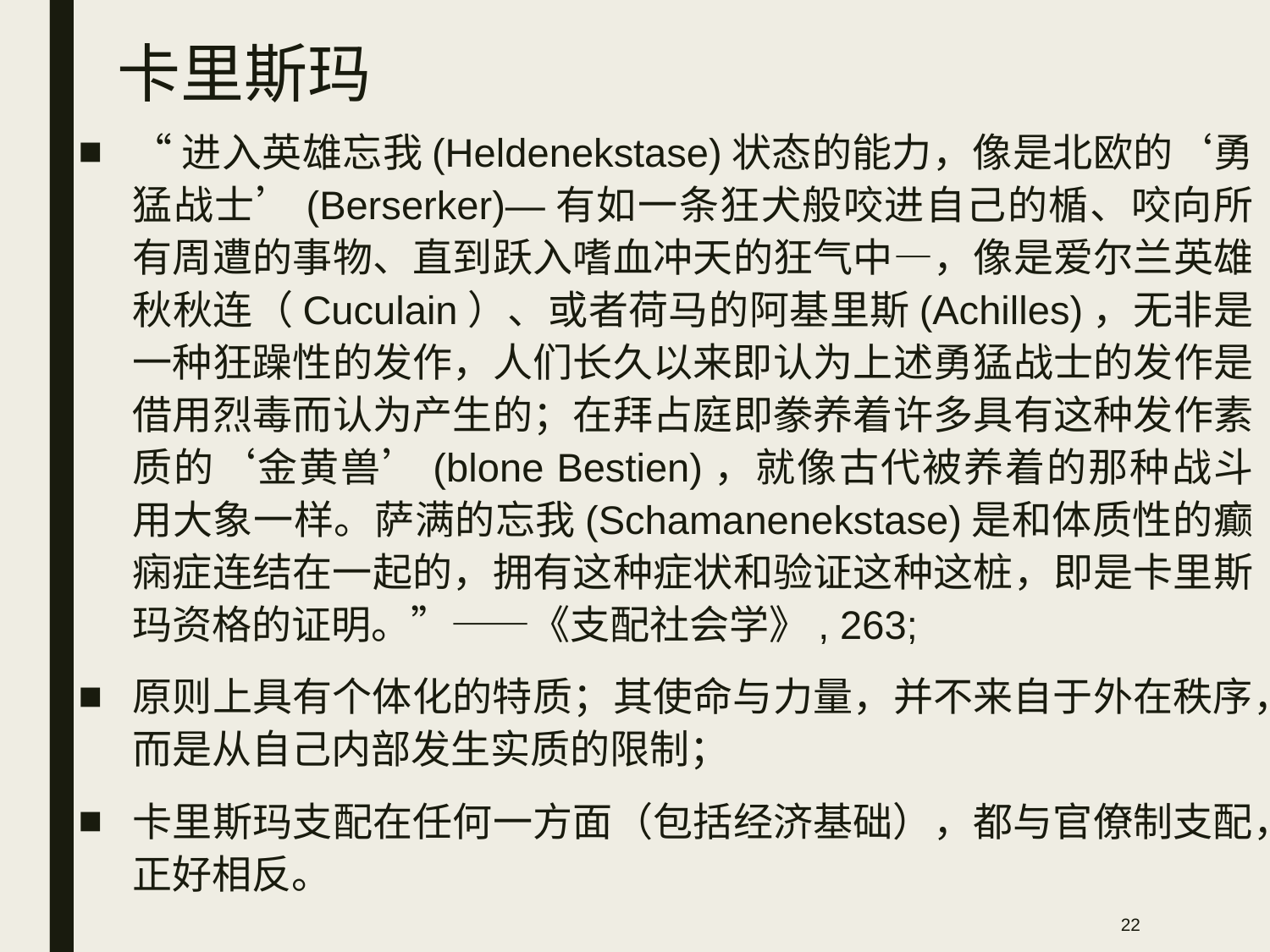

# 卡里斯玛
“进入英雄忘我(Heldenekstase)状态的能力，像是北欧的‘勇猛战士’(Berserker)—有如一条狂犬般咬进自己的楯、咬向所有周遭的事物、直到跃入嗜血冲天的狂气中—，像是爱尔兰英雄秋秋连（Cuculain）、或者荷马的阿基里斯(Achilles)，无非是一种狂躁性的发作，人们长久以来即认为上述勇猛战士的发作是借用烈毒而认为产生的；在拜占庭即豢养着许多具有这种发作素质的‘金黄兽’(blone Bestien)，就像古代被养着的那种战斗用大象一样。萨满的忘我(Schamanenekstase)是和体质性的癫痫症连结在一起的，拥有这种症状和验证这种这桩，即是卡里斯玛资格的证明。”——《支配社会学》, 263;
原则上具有个体化的特质；其使命与力量，并不来自于外在秩序，而是从自己内部发生实质的限制；
卡里斯玛支配在任何一方面（包括经济基础），都与官僚制支配，正好相反。

22